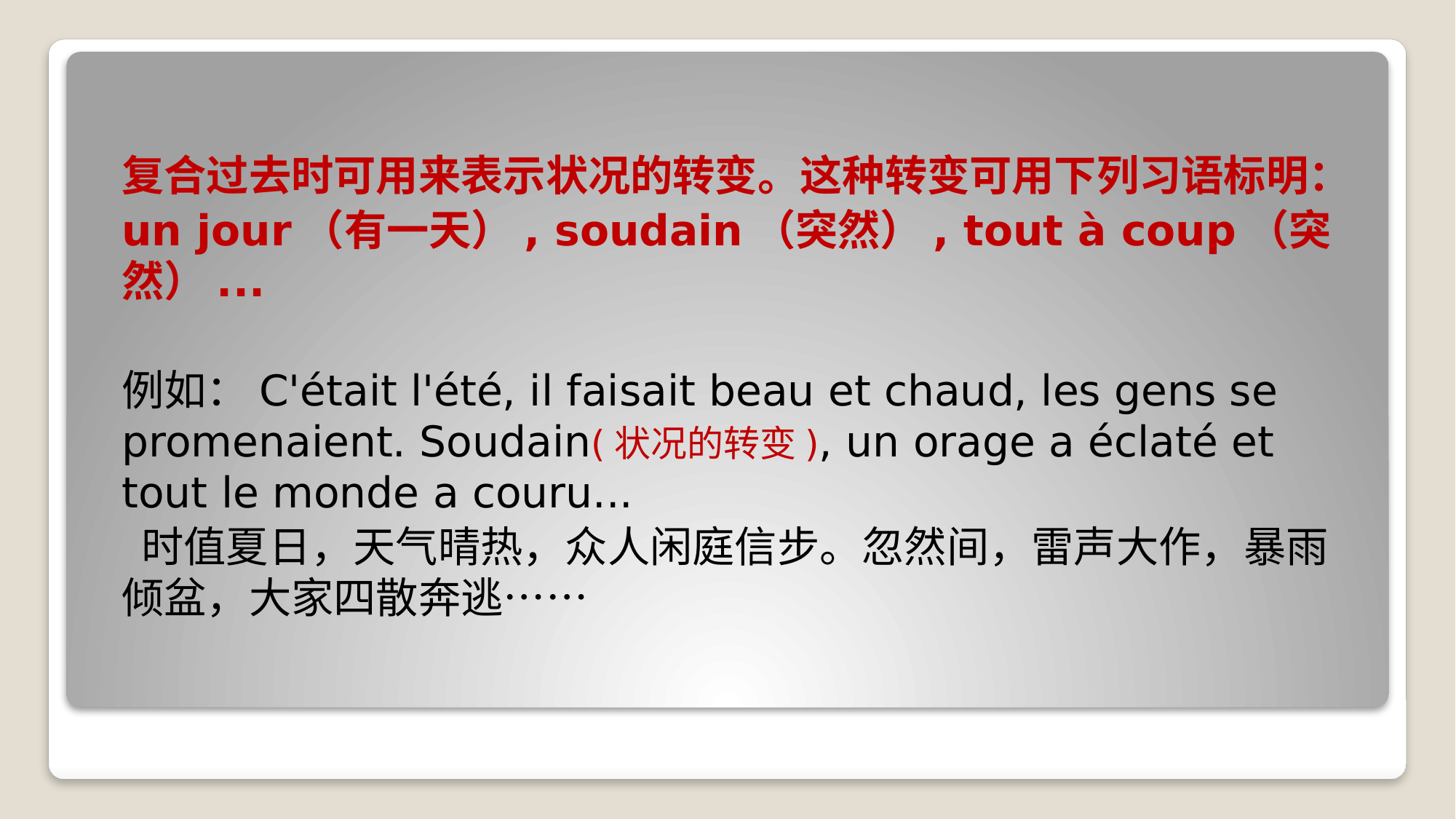

复合过去时可用来表示状况的转变。这种转变可用下列习语标明：
un jour（有一天）, soudain（突然）, tout à coup（突然）...

例如：C'était l'été, il faisait beau et chaud, les gens se promenaient. Soudain(状况的转变), un orage a éclaté et tout le monde a couru...
 时值夏日，天气晴热，众人闲庭信步。忽然间，雷声大作，暴雨倾盆，大家四散奔逃……
#